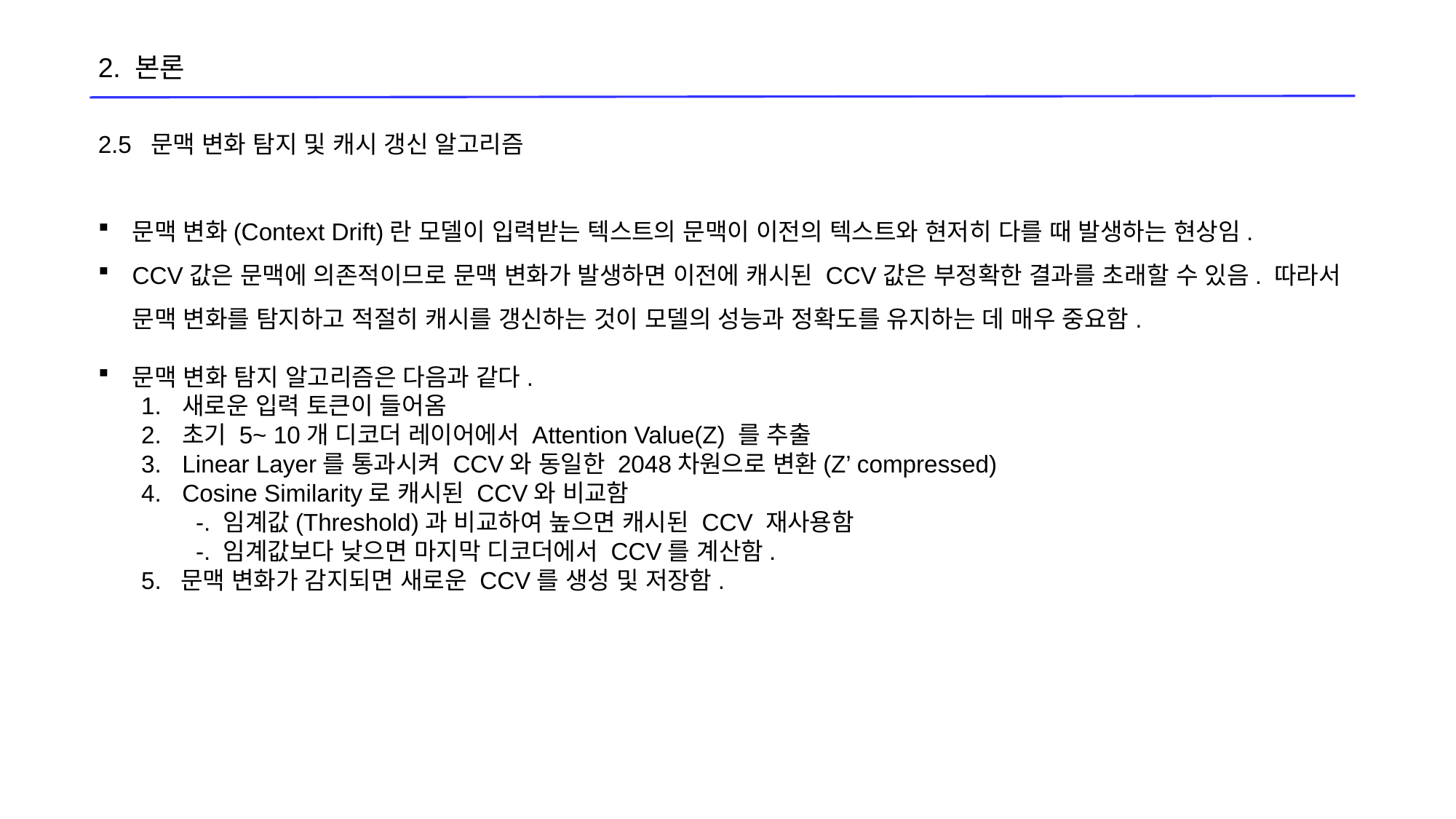

2. 본론
2.5  문맥 변화 탐지 및 캐시 갱신 알고리즘

문맥 변화(Context Drift)란 모델이 입력받는 텍스트의 문맥이 이전의 텍스트와 현저히 다를 때 발생하는 현상임.
CCV값은 문맥에 의존적이므로 문맥 변화가 발생하면 이전에 캐시된 CCV값은 부정확한 결과를 초래할 수 있음. 따라서 문맥 변화를 탐지하고 적절히 캐시를 갱신하는 것이 모델의 성능과 정확도를 유지하는 데 매우 중요함.

문맥 변화 탐지 알고리즘은 다음과 같다.
새로운 입력 토큰이 들어옴
초기 5~ 10개 디코더 레이어에서 Attention Value(Z) 를 추출
Linear Layer를 통과시켜 CCV와 동일한 2048차원으로 변환(Z’ compressed)
Cosine Similarity로 캐시된 CCV와 비교함
-. 임계값(Threshold)과 비교하여 높으면 캐시된 CCV 재사용함
-. 임계값보다 낮으면 마지막 디코더에서 CCV를 계산함.
5.  문맥 변화가 감지되면 새로운 CCV를 생성 및 저장함.